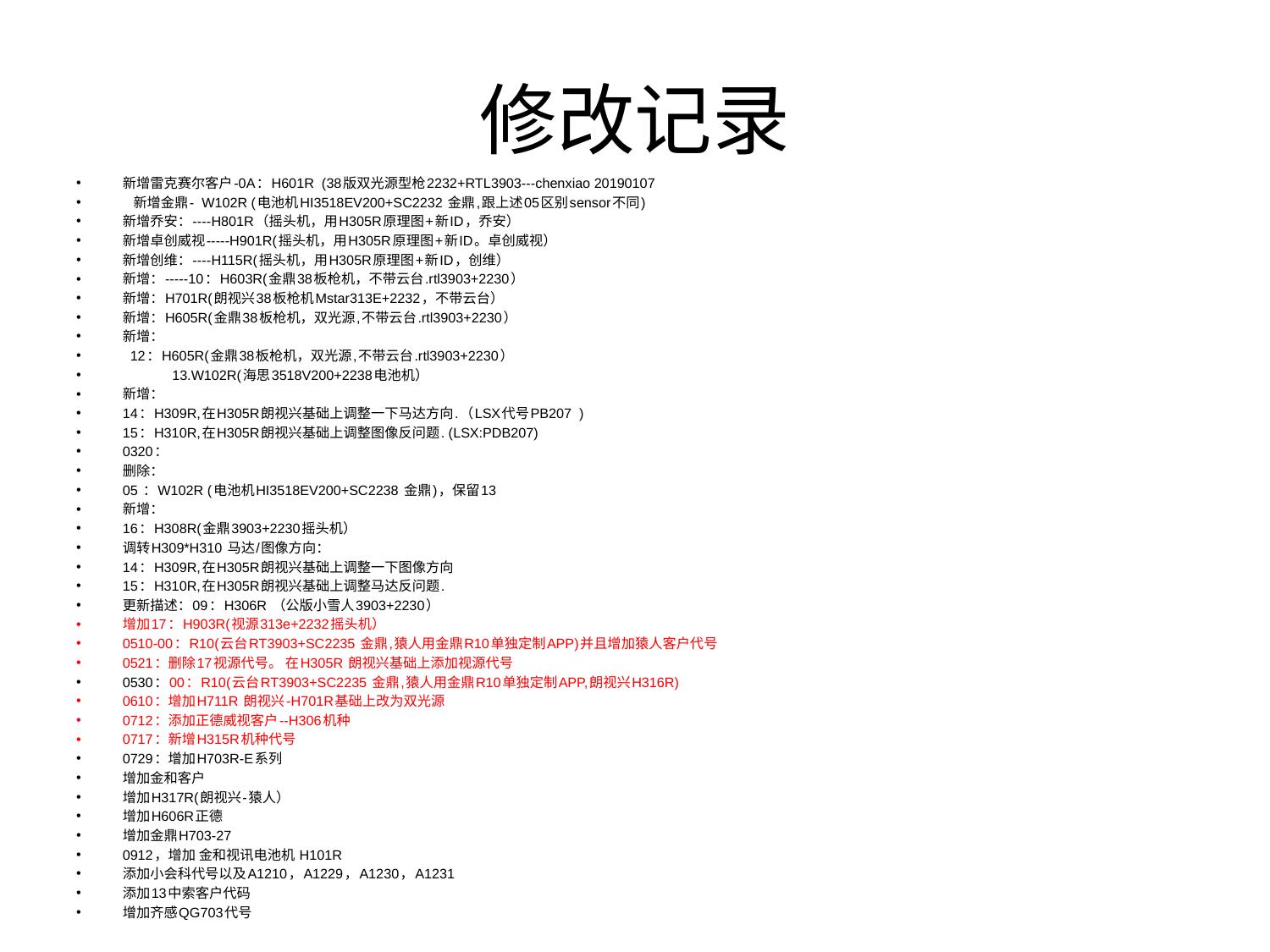

# 修改记录
新增雷克赛尔客户-0A：H601R  (38版双光源型枪2232+RTL3903---chenxiao 20190107
   新增金鼎-  W102R (电池机HI3518EV200+SC2232 金鼎,跟上述05区别sensor不同)
新增乔安：----H801R（摇头机，用H305R原理图+新ID，乔安）
新增卓创威视-----H901R(摇头机，用H305R原理图+新ID。卓创威视）
新增创维：----H115R(摇头机，用H305R原理图+新ID，创维）
新增：-----10：H603R(金鼎38板枪机，不带云台.rtl3903+2230）
新增：H701R(朗视兴38板枪机Mstar313E+2232，不带云台）
新增：H605R(金鼎38板枪机，双光源,不带云台.rtl3903+2230）
新增：
  12：H605R(金鼎38板枪机，双光源,不带云台.rtl3903+2230）
	13.W102R(海思3518V200+2238电池机）
新增：
14：H309R,在H305R朗视兴基础上调整一下马达方向.（LSX代号PB207  )
15：H310R,在H305R朗视兴基础上调整图像反问题. (LSX:PDB207)
0320：
删除：
05 ：W102R (电池机HI3518EV200+SC2238 金鼎)，保留13
新增：
16：H308R(金鼎3903+2230摇头机）
调转H309*H310 马达/图像方向：
14：H309R,在H305R朗视兴基础上调整一下图像方向
15：H310R,在H305R朗视兴基础上调整马达反问题.
更新描述：09：H306R （公版小雪人3903+2230）
增加17：H903R(视源313e+2232摇头机）
0510-00：R10(云台RT3903+SC2235 金鼎,猿人用金鼎R10单独定制APP)并且增加猿人客户代号
0521：删除17视源代号。 在H305R 朗视兴基础上添加视源代号
0530：00：R10(云台RT3903+SC2235 金鼎,猿人用金鼎R10单独定制APP,朗视兴H316R)
0610：增加H711R 朗视兴-H701R基础上改为双光源
0712：添加正德威视客户--H306机种
0717：新增H315R机种代号
0729：增加H703R-E系列
增加金和客户
增加H317R(朗视兴-猿人）
增加H606R正德
增加金鼎H703-27
0912，增加 金和视讯电池机 H101R
添加小会科代号以及A1210，A1229，A1230，A1231
添加13中索客户代码
增加齐感QG703代号